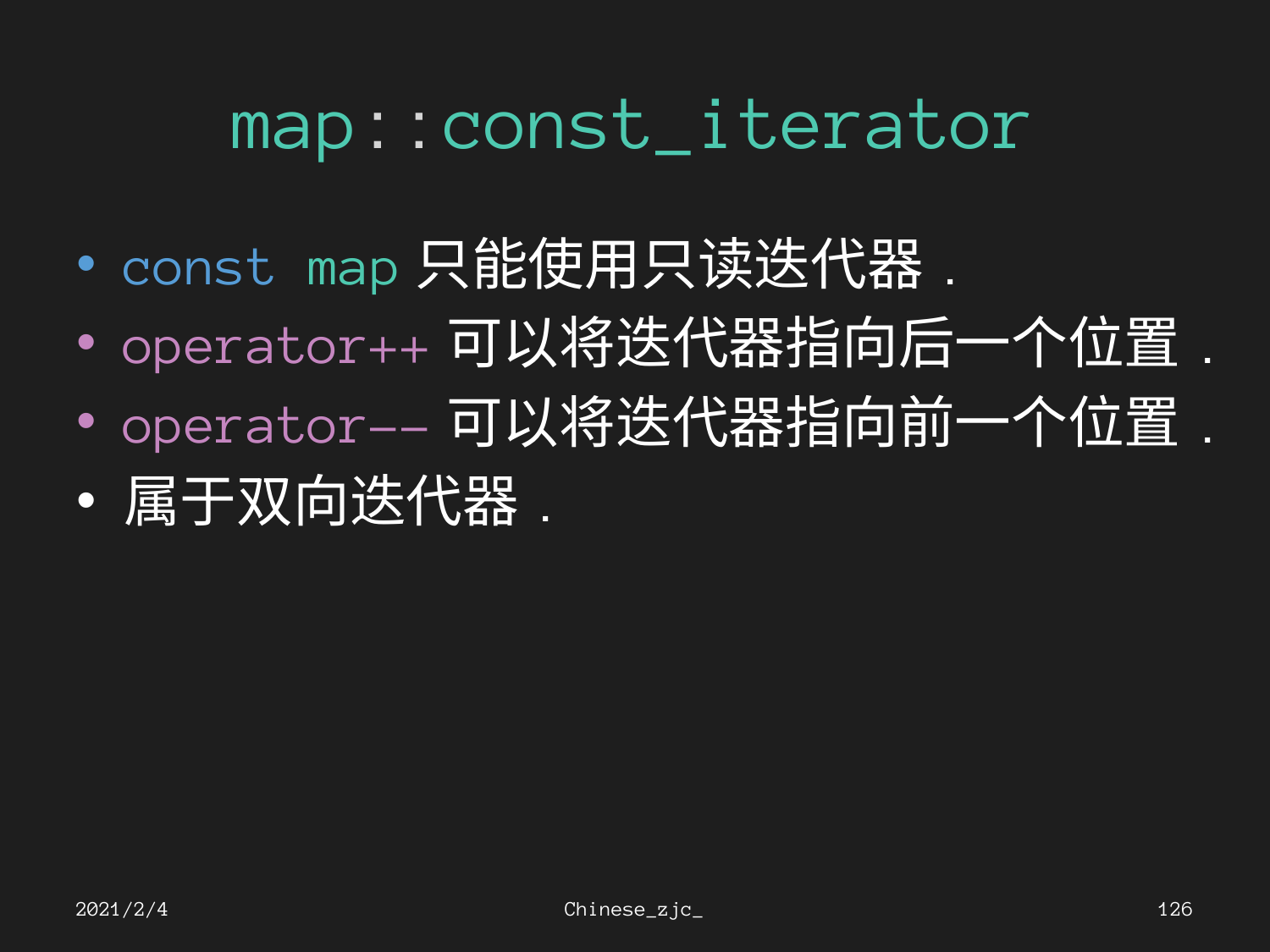

# map::const_iterator
const map只能使用只读迭代器.
operator++可以将迭代器指向后一个位置.
operator--可以将迭代器指向前一个位置.
属于双向迭代器.
2021/2/4
Chinese_zjc_
126